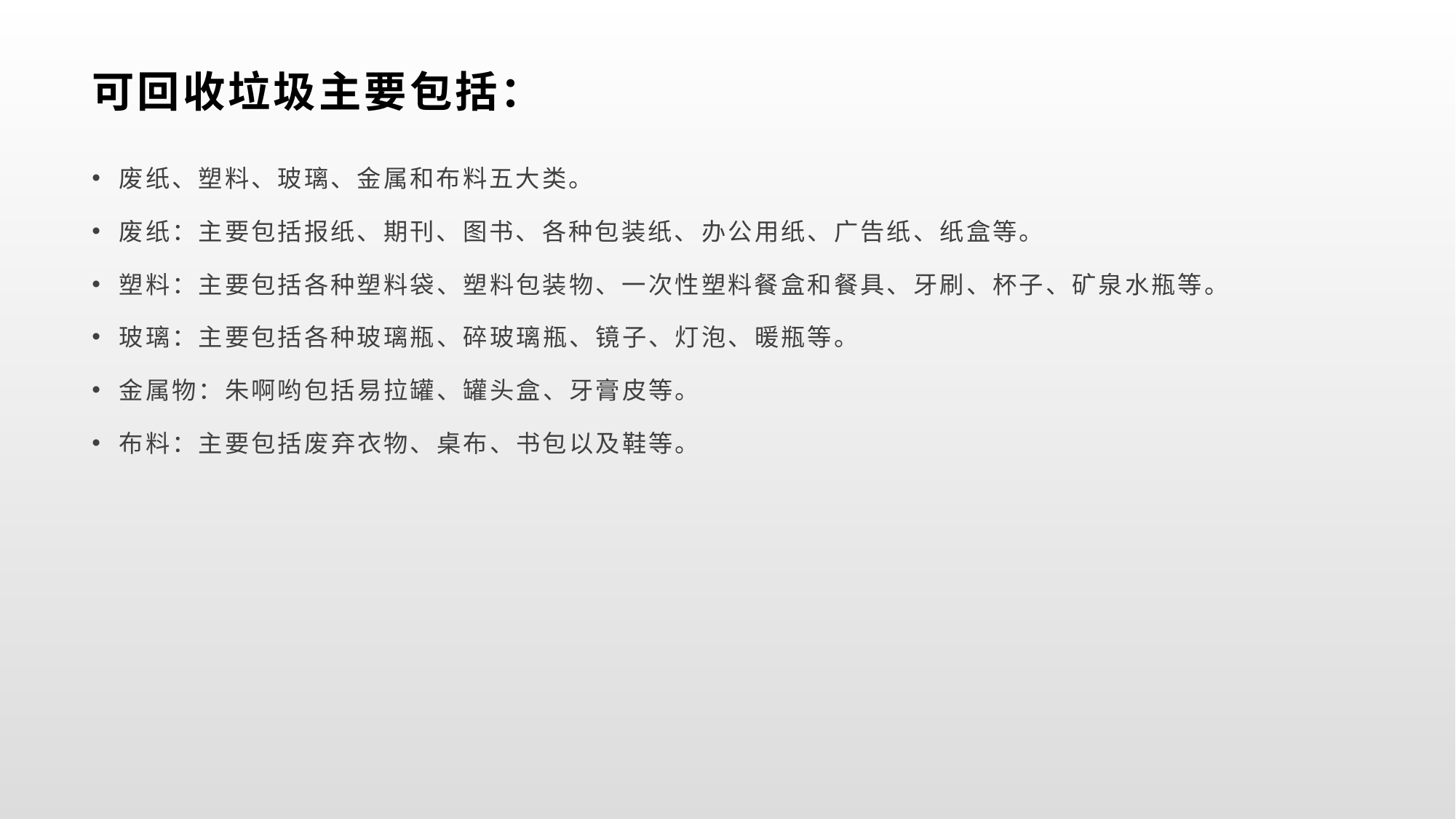

# 可回收垃圾主要包括：
废纸、塑料、玻璃、金属和布料五大类。
废纸：主要包括报纸、期刊、图书、各种包装纸、办公用纸、广告纸、纸盒等。
塑料：主要包括各种塑料袋、塑料包装物、一次性塑料餐盒和餐具、牙刷、杯子、矿泉水瓶等。
玻璃：主要包括各种玻璃瓶、碎玻璃瓶、镜子、灯泡、暖瓶等。
金属物：朱啊哟包括易拉罐、罐头盒、牙膏皮等。
布料：主要包括废弃衣物、桌布、书包以及鞋等。